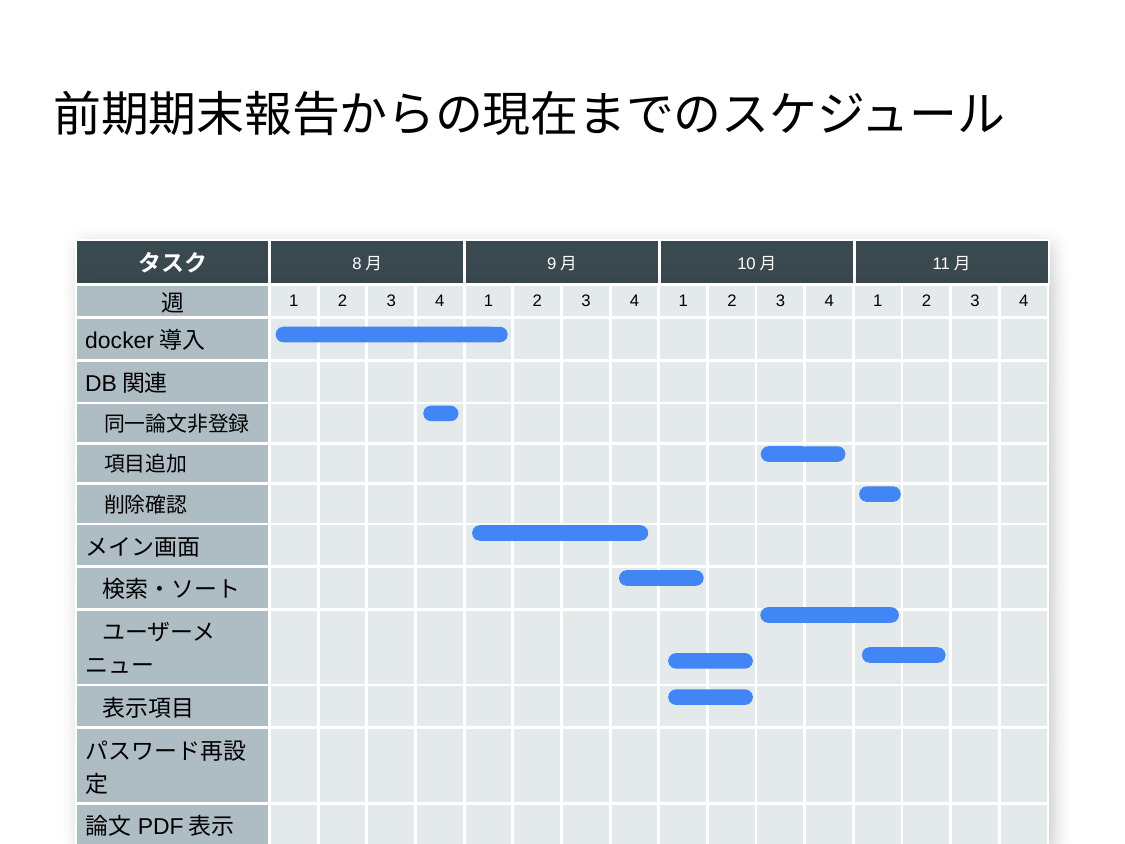

# 前期期末報告からの現在までのスケジュール
| タスク | 8月 | 9月 | 10月 | 11月 |
| --- | --- | --- | --- | --- |
| 週 | 1 | 2 | 3 | 4 | 1 | 2 | 3 | 4 | 1 | 2 | 3 | 4 | 1 | 2 | 3 | 4 |
| --- | --- | --- | --- | --- | --- | --- | --- | --- | --- | --- | --- | --- | --- | --- | --- | --- |
| docker導入 |  |  |  |  |  |  |  |  |  |  |  |  |  |  |  |  |
| DB関連 |  |  |  |  |  |  |  |  |  |  |  |  |  |  |  |  |
| 同一論文非登録 |  |  |  |  |  |  |  |  |  |  |  |  |  |  |  |  |
| 項目追加 |  |  |  |  |  |  |  |  |  |  |  |  |  |  |  |  |
| 削除確認 |  |  |  |  |  |  |  |  |  |  |  |  |  |  |  |  |
| メイン画面 |  |  |  |  |  |  |  |  |  |  |  |  |  |  |  |  |
| 検索・ソート |  |  |  |  |  |  |  |  |  |  |  |  |  |  |  |  |
| ユーザーメニュー |  |  |  |  |  |  |  |  |  |  |  |  |  |  |  |  |
| 表示項目 |  |  |  |  |  |  |  |  |  |  |  |  |  |  |  |  |
| パスワード再設定 |  |  |  |  |  |  |  |  |  |  |  |  |  |  |  |  |
| 論文PDF表示 |  |  |  |  |  |  |  |  |  |  |  |  |  |  |  |  |